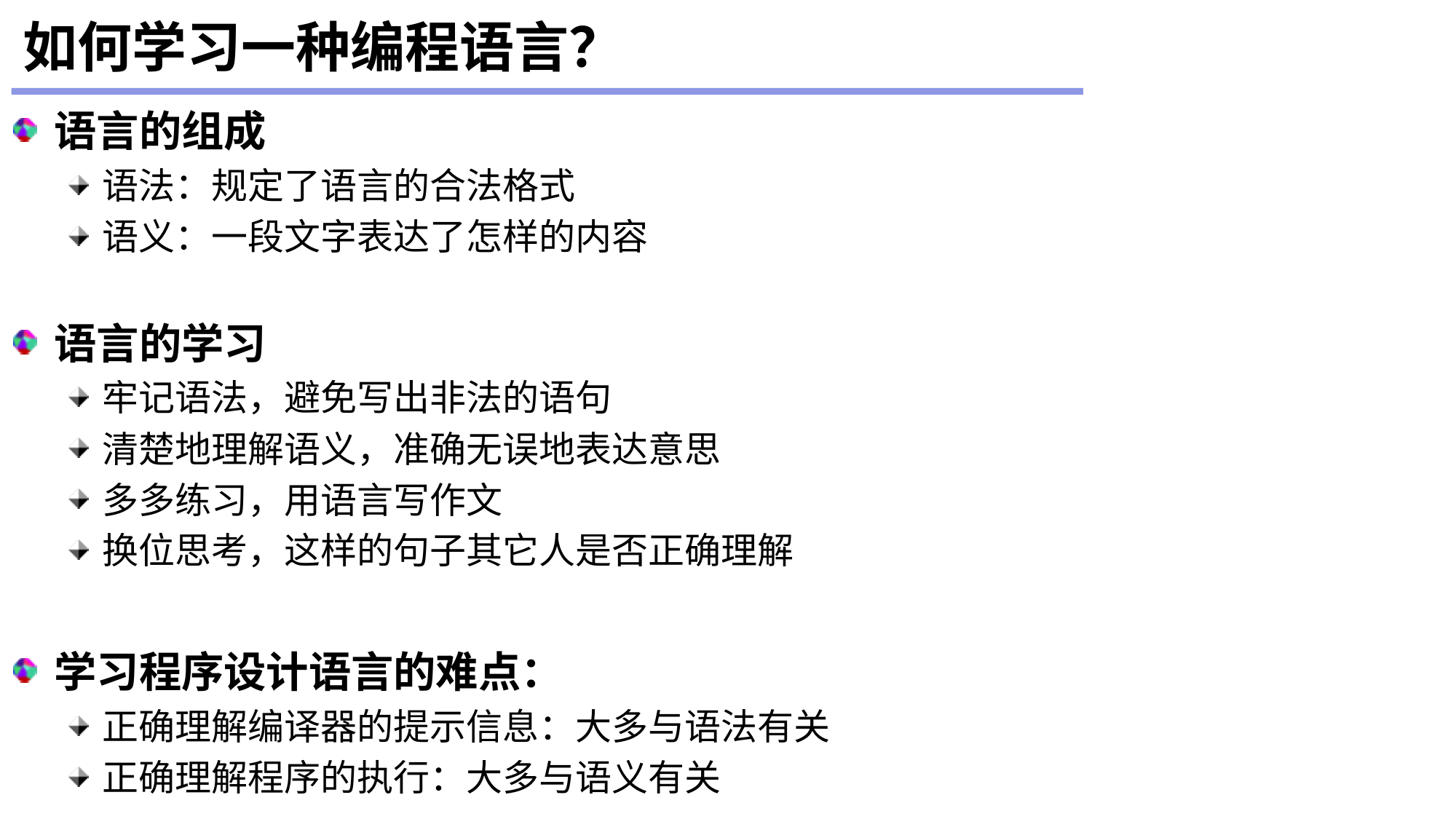

# 如何学习一种编程语言？
语言的组成
语法：规定了语言的合法格式
语义：一段文字表达了怎样的内容

语言的学习
牢记语法，避免写出非法的语句
清楚地理解语义，准确无误地表达意思
多多练习，用语言写作文
换位思考，这样的句子其它人是否正确理解

学习程序设计语言的难点：
正确理解编译器的提示信息：大多与语法有关
正确理解程序的执行：大多与语义有关